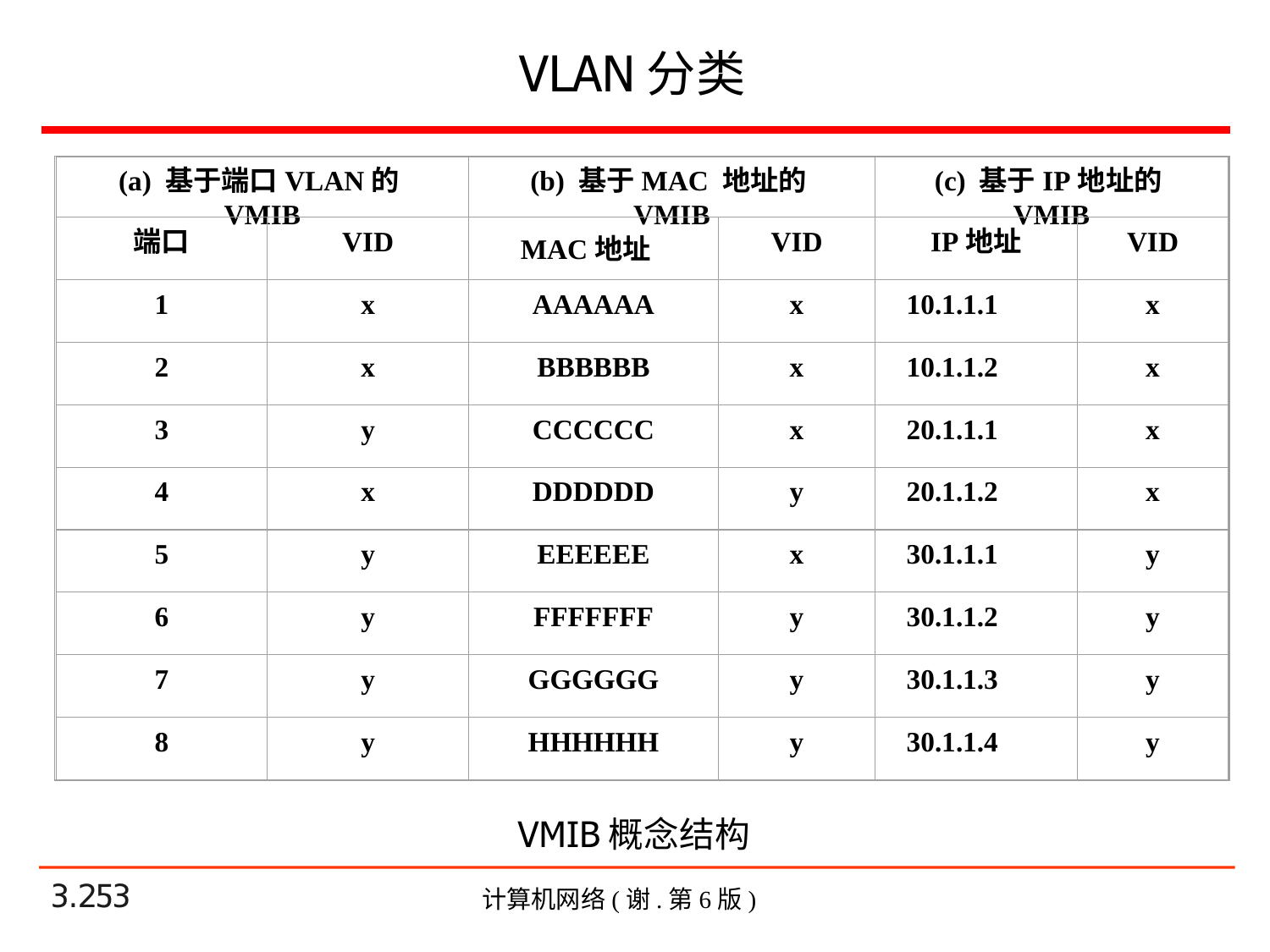

# VLAN分类

(a) 基于端口VLAN的VMIB

(b) 基于MAC 地址的VMIB

(c) 基于IP地址的VMIB

端口

VID

MAC地址

VID

IP地址

VID

1

x

AAAAAA

x

10.1.1.1

x

2

x

BBBBBB

x

10.1.1.2

x

3

y

CCCCCC

x

20.1.1.1

x

4

x

DDDDDD

y

20.1.1.2

x

5

y

EEEEEE

x

30.1.1.1

y

6

y

FFFFFFF

y

30.1.1.2

y

7

y

GGGGGG

y

30.1.1.3

y

8

y

HHHHHH

y

30.1.1.4

y

VMIB概念结构